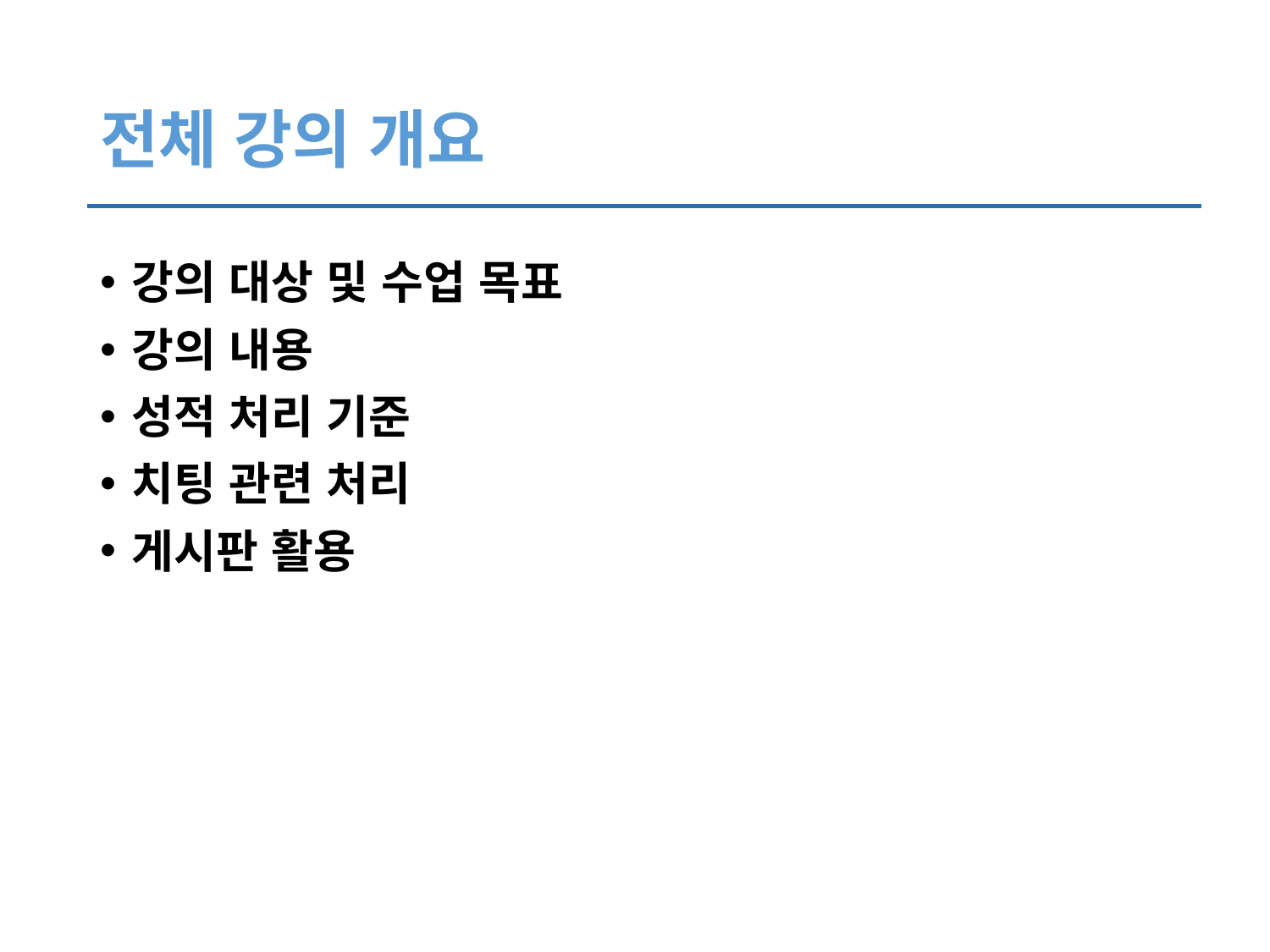

# 전체 강의 개요
강의 대상 및 수업 목표
강의 내용
성적 처리 기준
치팅 관련 처리
게시판 활용